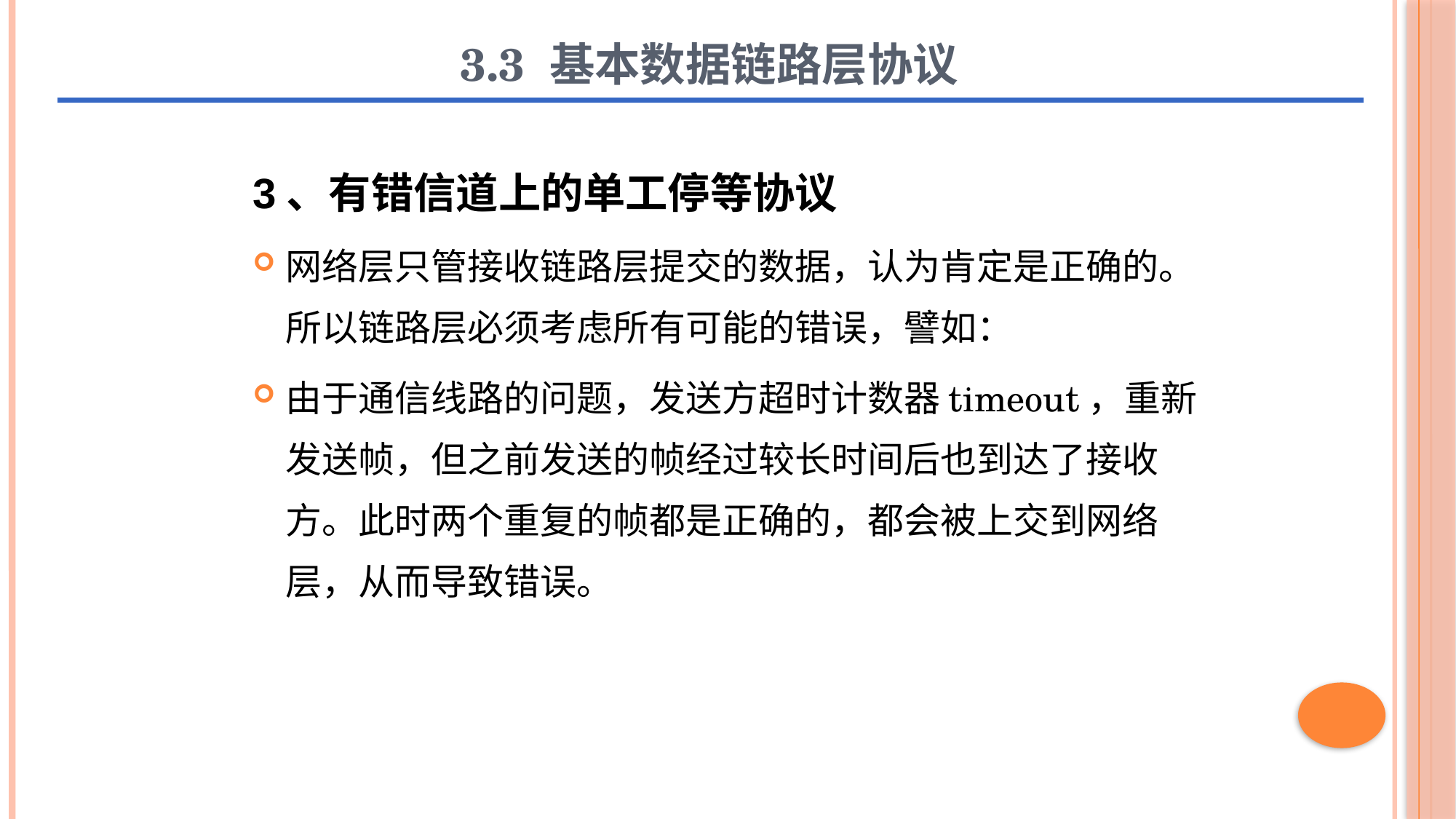

# 3.3 基本数据链路层协议
3、有错信道上的单工停等协议
网络层只管接收链路层提交的数据，认为肯定是正确的。所以链路层必须考虑所有可能的错误，譬如：
由于通信线路的问题，发送方超时计数器timeout，重新发送帧，但之前发送的帧经过较长时间后也到达了接收方。此时两个重复的帧都是正确的，都会被上交到网络层，从而导致错误。